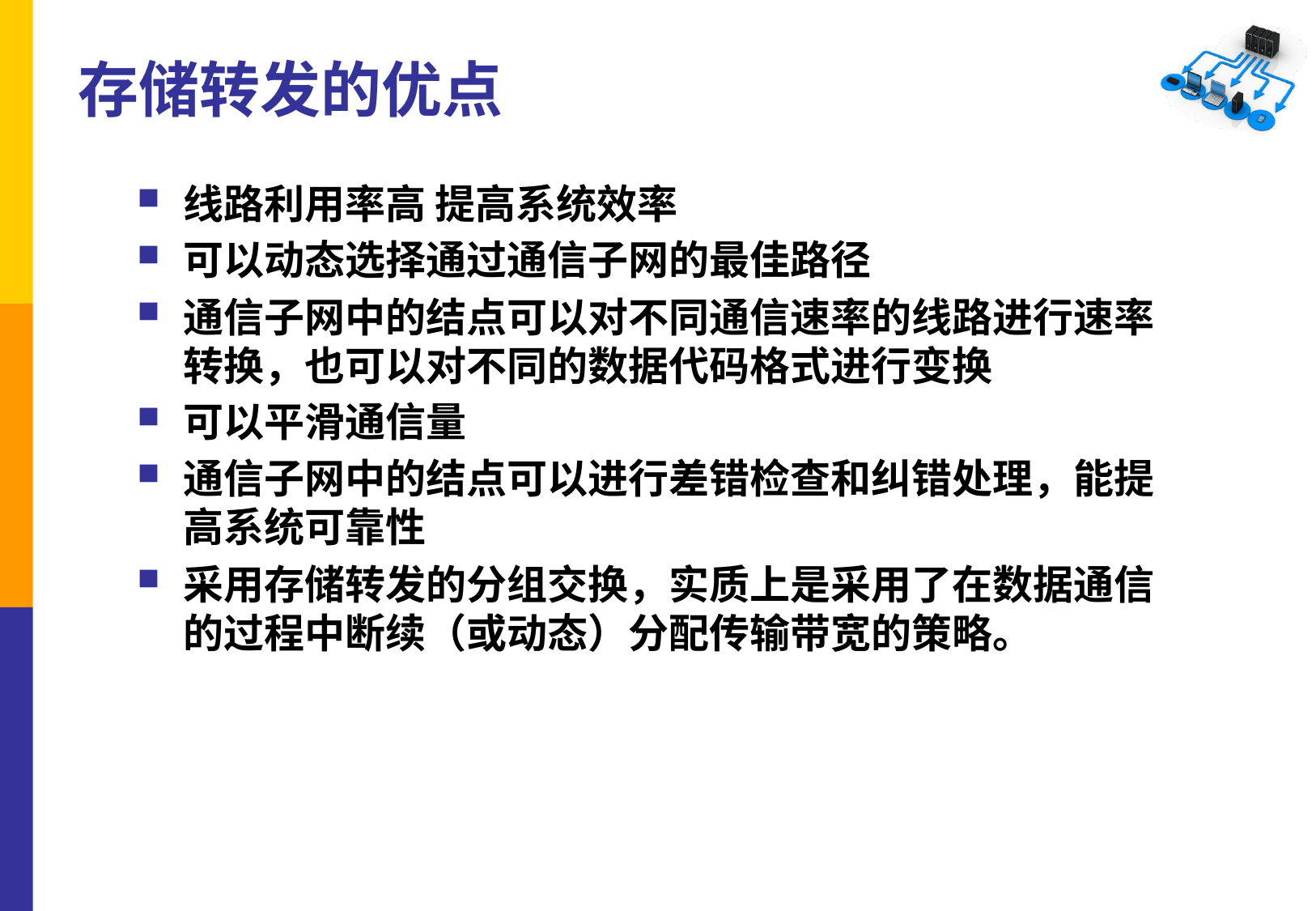

存储转发的优点
线路利用率高 提高系统效率
可以动态选择通过通信子网的最佳路径
通信子网中的结点可以对不同通信速率的线路进行速率转换，也可以对不同的数据代码格式进行变换
可以平滑通信量
通信子网中的结点可以进行差错检查和纠错处理，能提高系统可靠性
采用存储转发的分组交换，实质上是采用了在数据通信的过程中断续（或动态）分配传输带宽的策略。